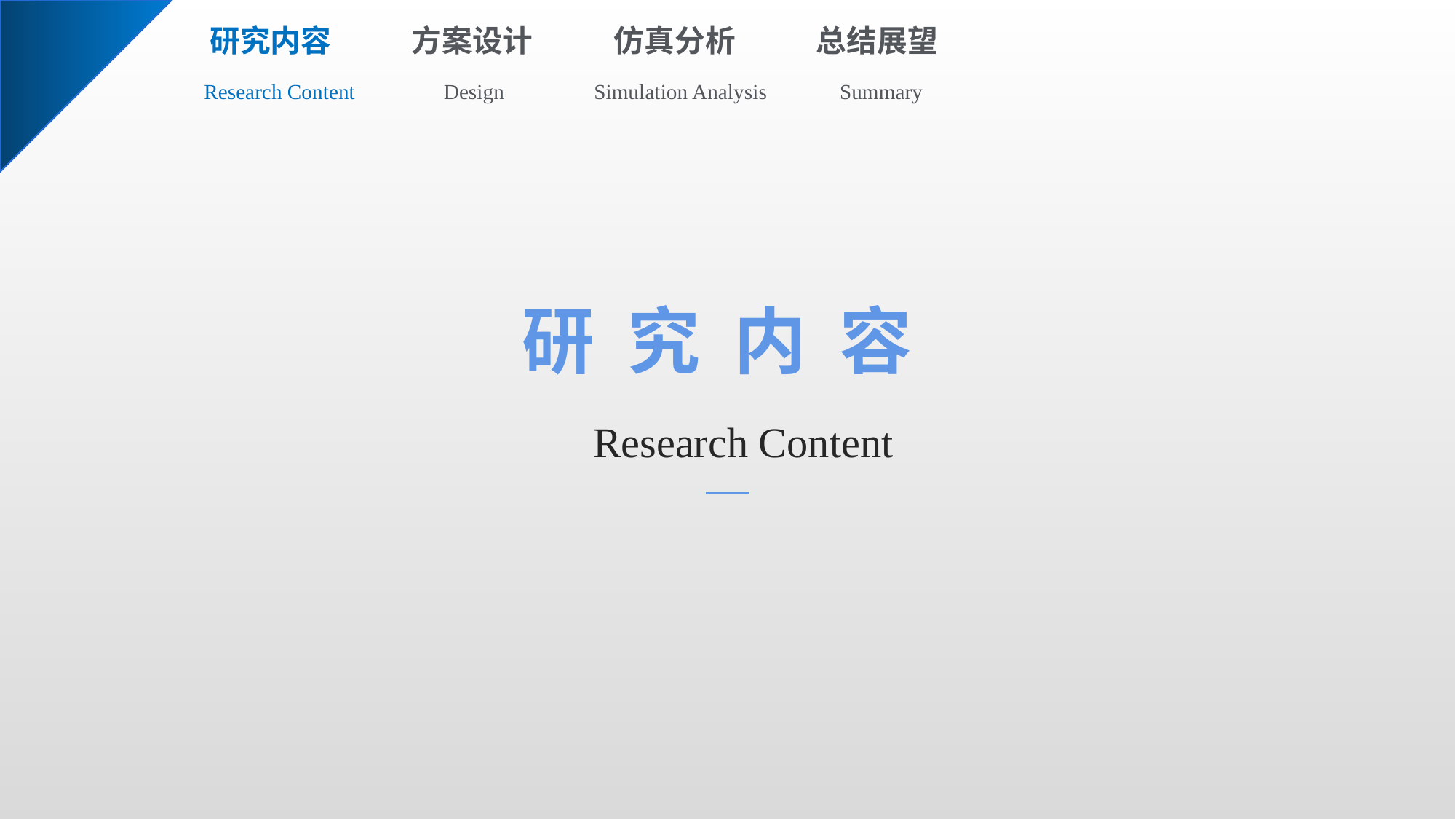

研究内容
方案设计
仿真分析
总结展望
Research Content
Design
Simulation Analysis
Summary
研  究  内  容
Research Content